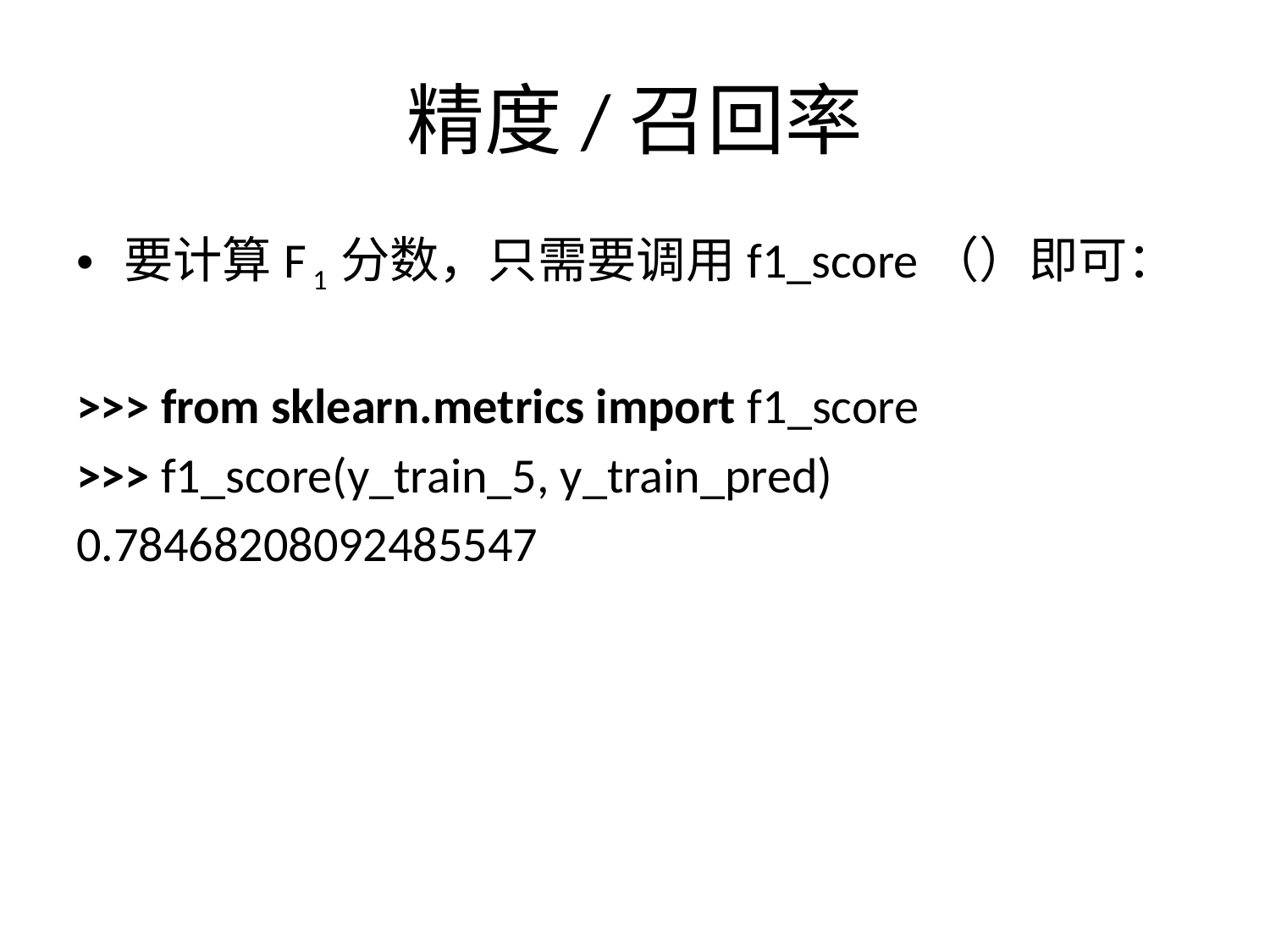

# 精度/召回率
要计算F 1 分数，只需要调用f1_score（）即可：

>>> from sklearn.metrics import f1_score
>>> f1_score(y_train_5, y_train_pred)
0.78468208092485547